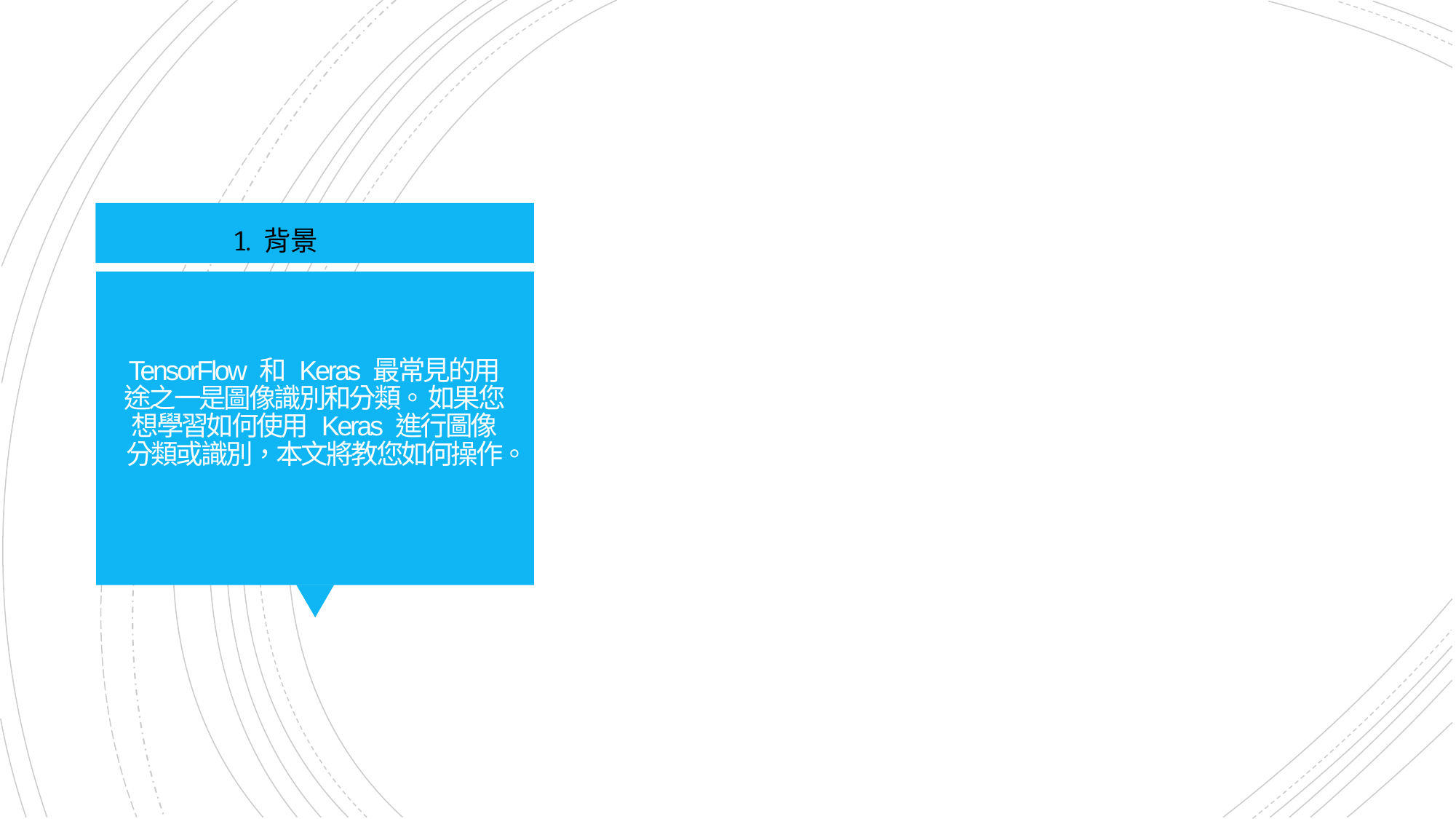

1. 背景
# TensorFlow 和 Keras 最常見的用途之一是圖像識別和分類。 如果您想學習如何使用 Keras 進行圖像分類或識別，本文將教您如何操作。